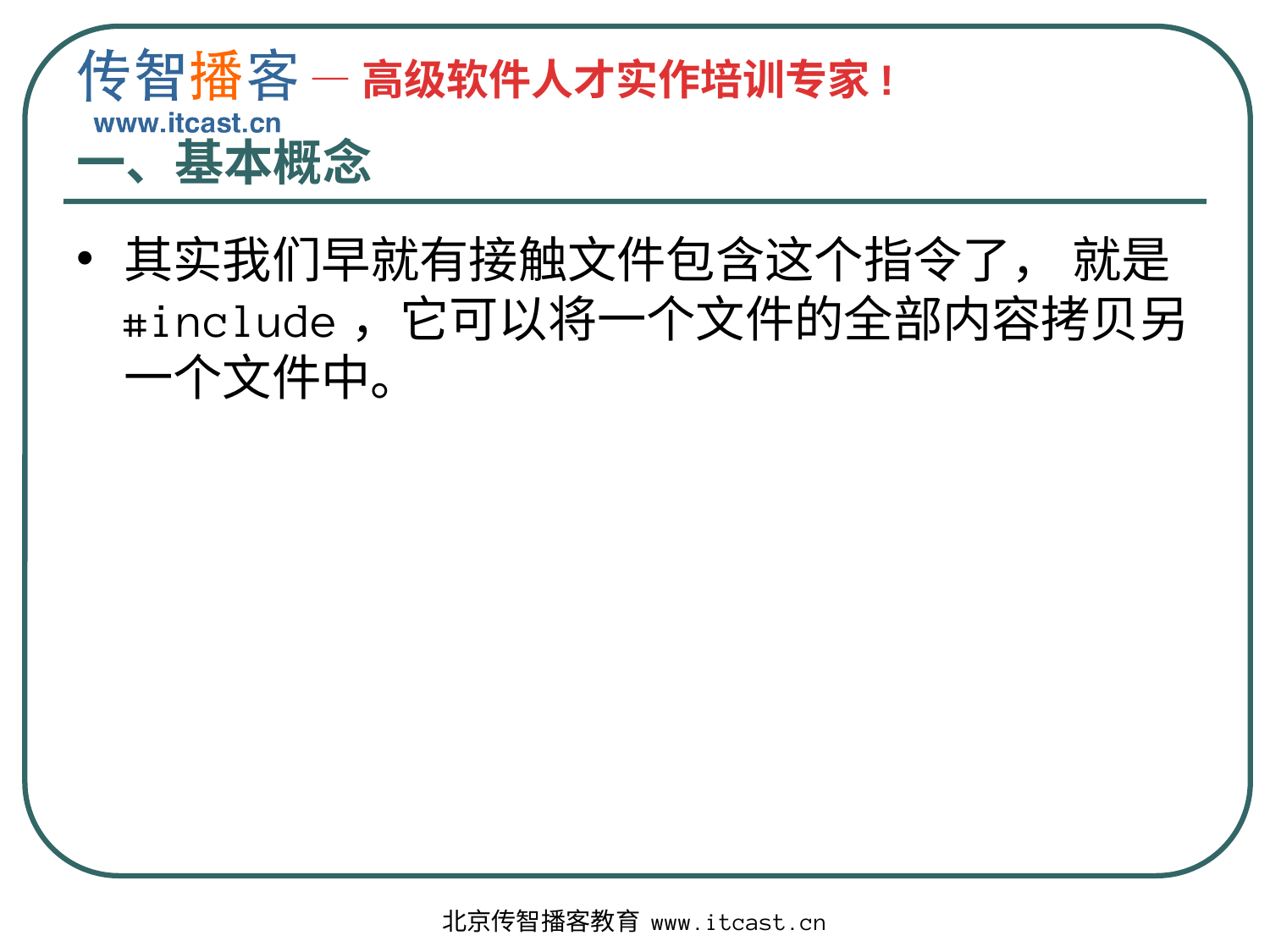

# 一、基本概念
其实我们早就有接触文件包含这个指令了， 就是#include，它可以将一个文件的全部内容拷贝另一个文件中。